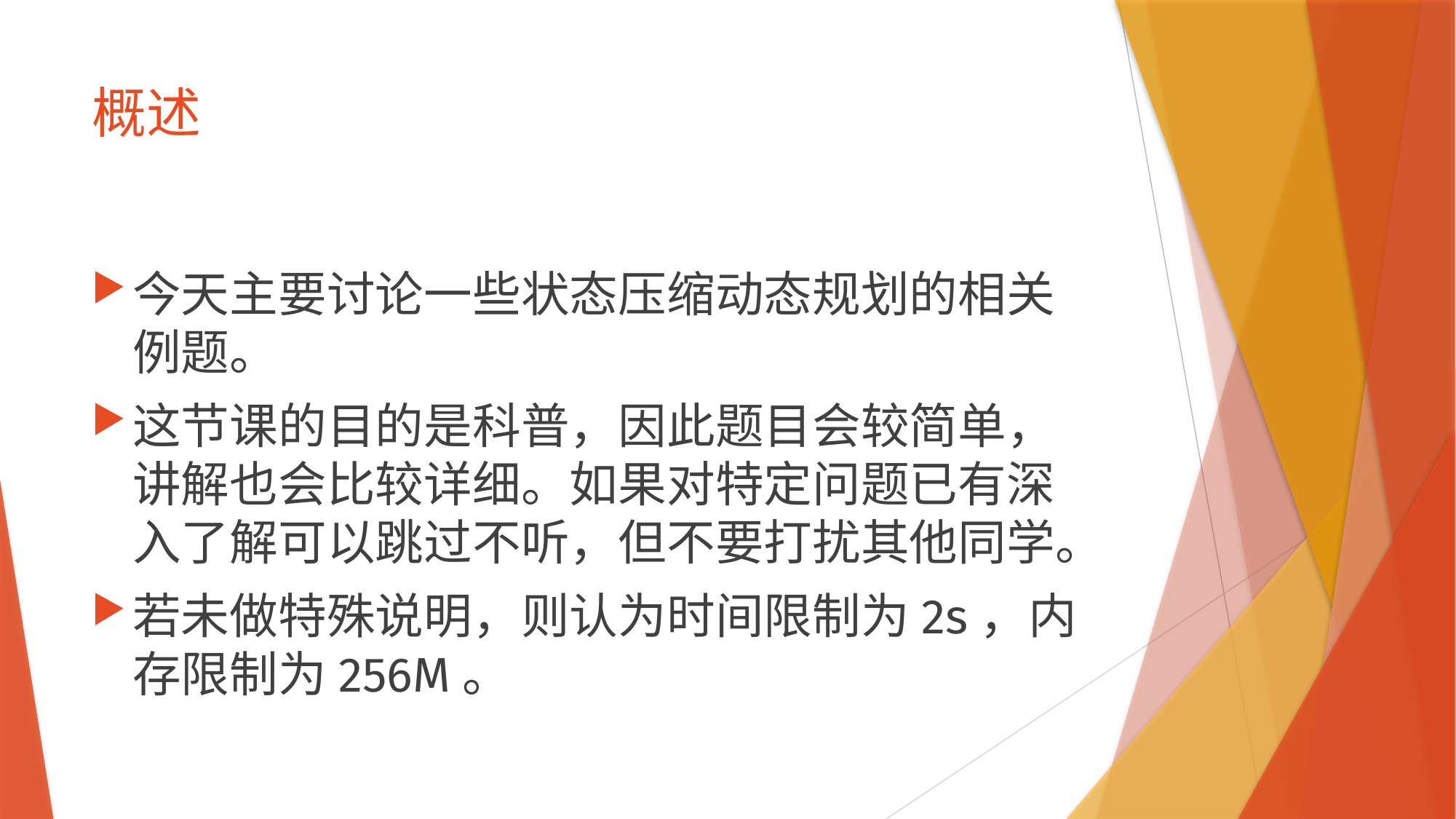

# 概述
今天主要讨论一些状态压缩动态规划的相关例题。
这节课的目的是科普，因此题目会较简单，讲解也会比较详细。如果对特定问题已有深入了解可以跳过不听，但不要打扰其他同学。
若未做特殊说明，则认为时间限制为2s，内存限制为256M。